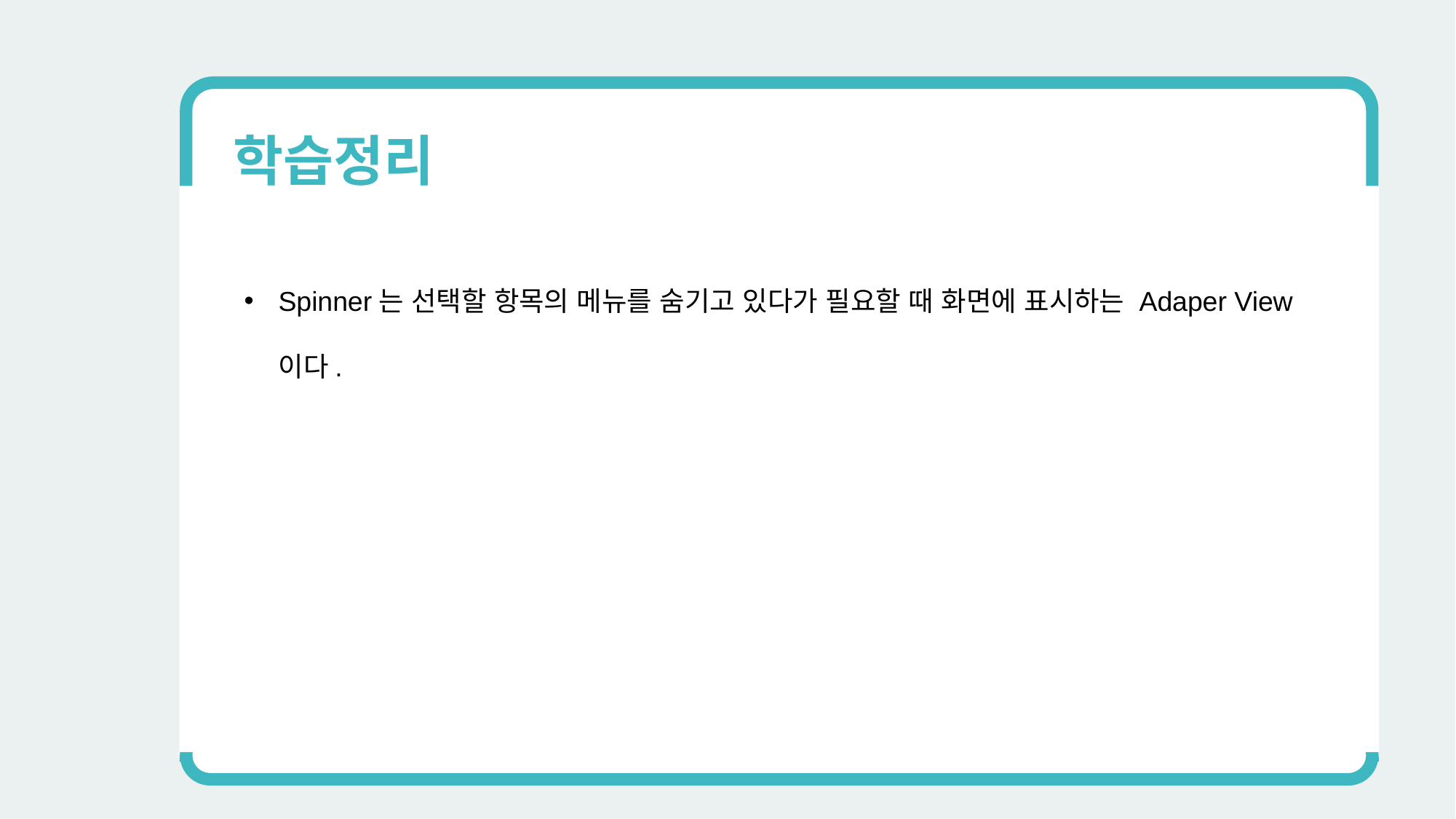

학습정리

Spinner는 선택할 항목의 메뉴를 숨기고 있다가 필요할 때 화면에 표시하는 Adaper View 이다.